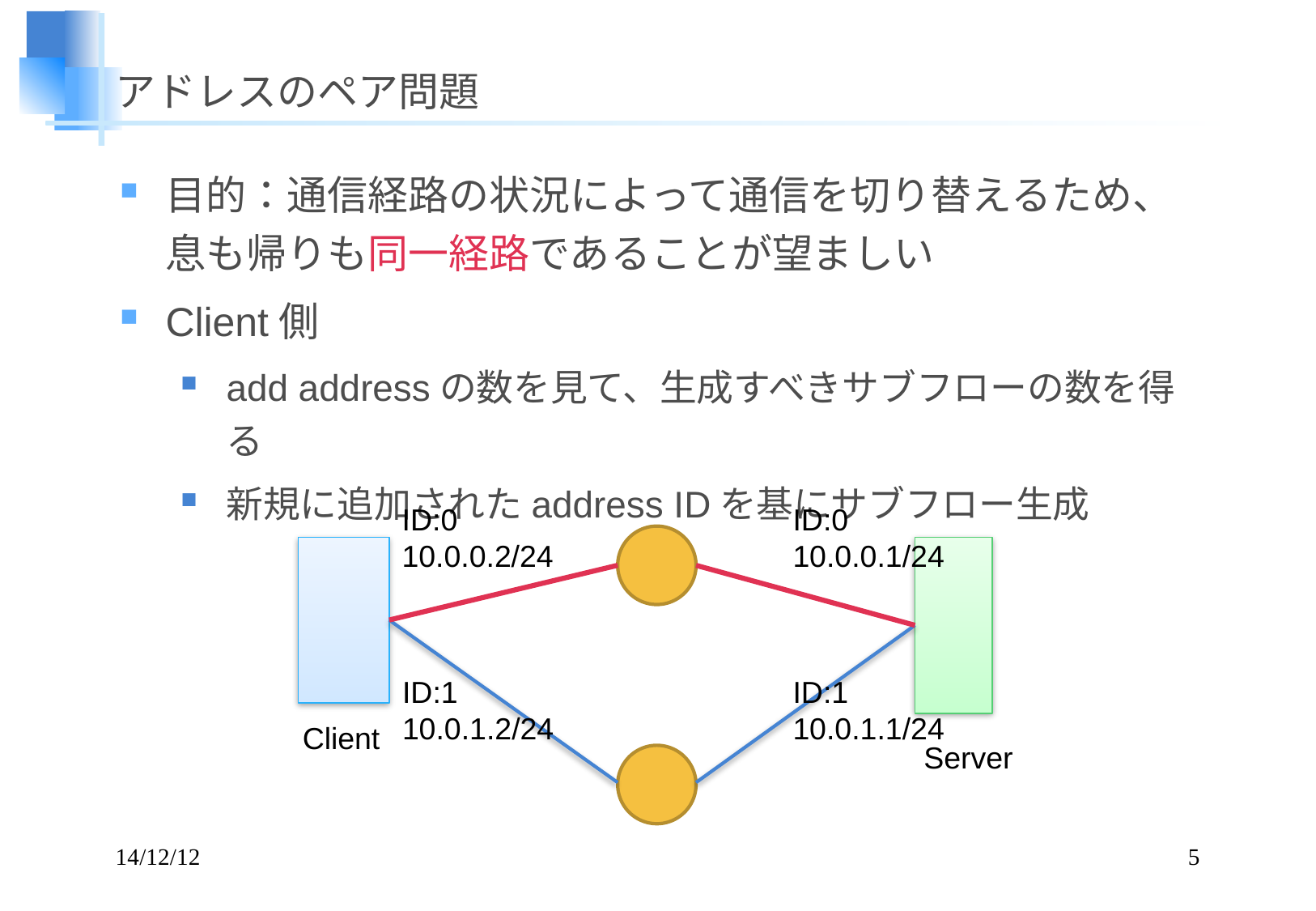

# アドレスのペア問題
目的：通信経路の状況によって通信を切り替えるため、息も帰りも同一経路であることが望ましい
Client側
add addressの数を見て、生成すべきサブフローの数を得る
新規に追加されたaddress IDを基にサブフロー生成
ID:0
10.0.0.2/24
ID:0
10.0.0.1/24

ID:1
10.0.1.2/24
ID:1
10.0.1.1/24
Client
Server

14/12/12
5